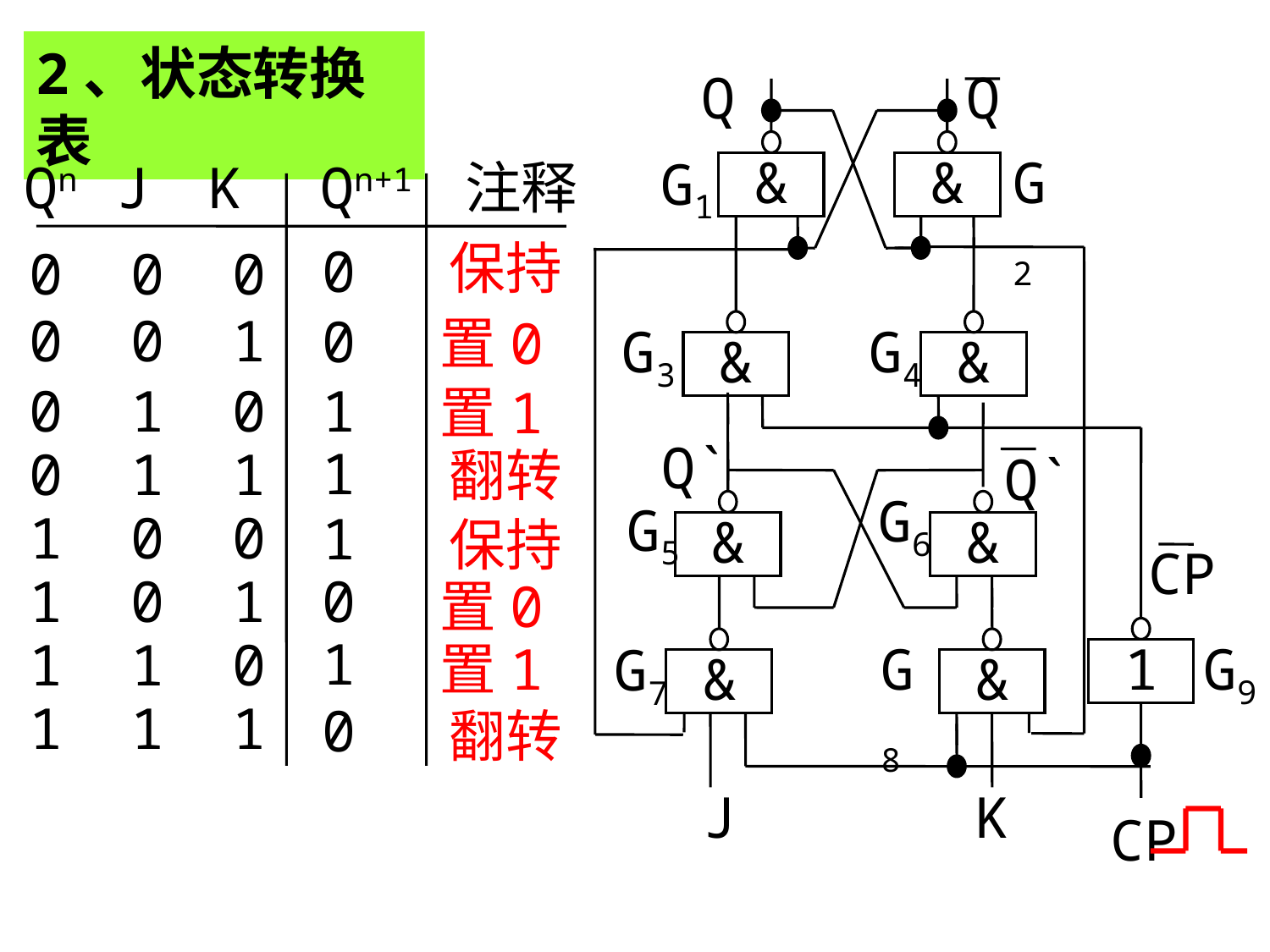

2、状态转换表
Q
Q

&
&
G2
G1

G3
G4

&
&

Q`

Q`

G6
G5

&
&

CP

G8
1
G9
G7

&
&

J
K
CP

Qn  J   K    Qn+1  注释

保持
0
0  0  0
0  0  1
0
置0
1
0  1  0
置1
1
0  1  1
翻转
1  0  0
1
保持
1  0  1
0
置0
1
1  1  0
置1
1  1  1
0
翻转
47